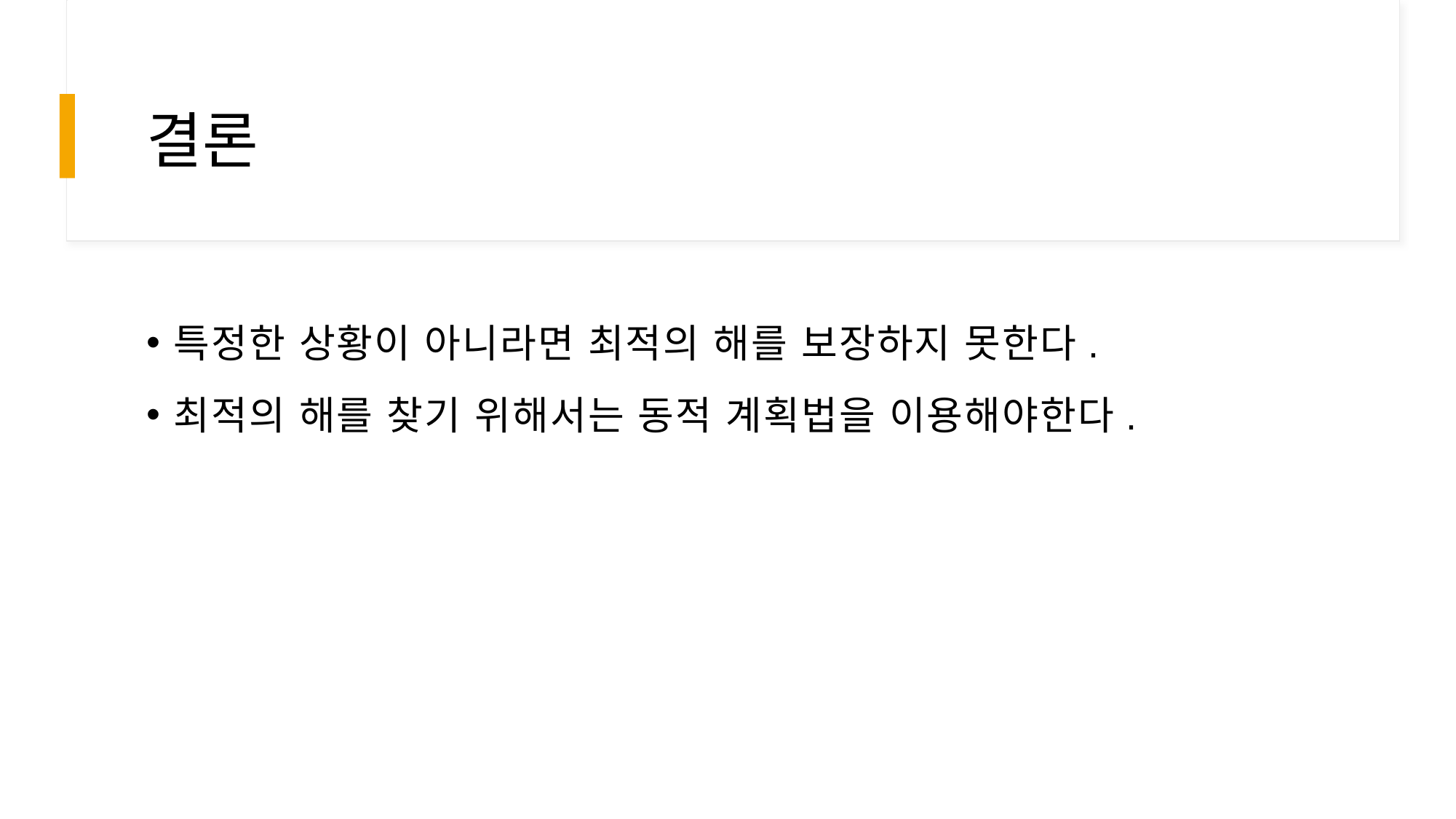

# 결론
특정한 상황이 아니라면 최적의 해를 보장하지 못한다.
최적의 해를 찾기 위해서는 동적 계획법을 이용해야한다.